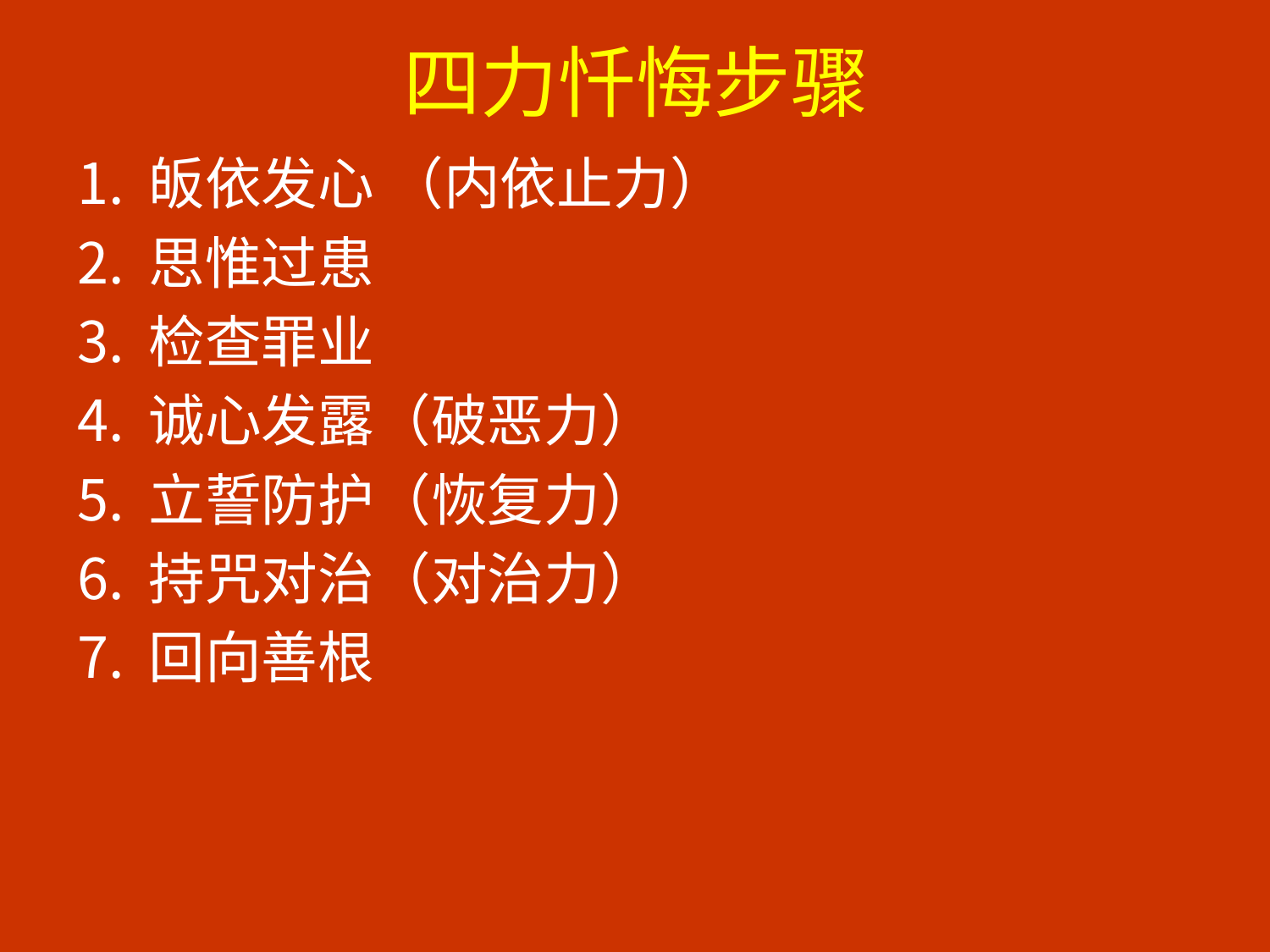

# 四力忏悔步骤
皈依发心 （内依止力）
思惟过患
检查罪业
诚心发露（破恶力）
立誓防护（恢复力）
持咒对治（对治力）
回向善根